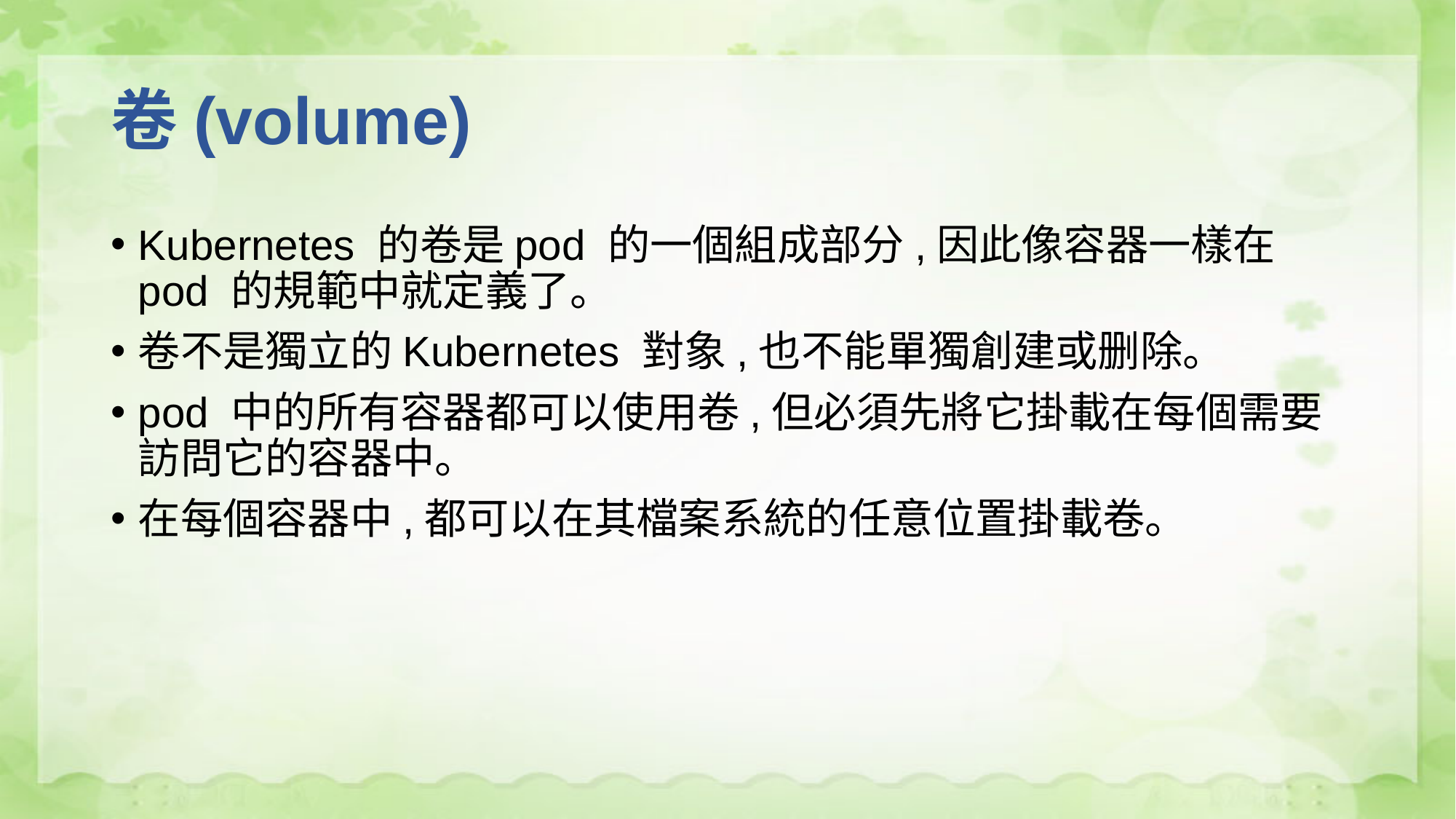

# 卷(volume)
Kubernetes 的卷是pod 的一個組成部分,因此像容器一樣在pod 的規範中就定義了。
卷不是獨立的Kubernetes 對象,也不能單獨創建或删除。
pod 中的所有容器都可以使用卷,但必須先將它掛載在每個需要訪問它的容器中。
在每個容器中,都可以在其檔案系統的任意位置掛載卷。